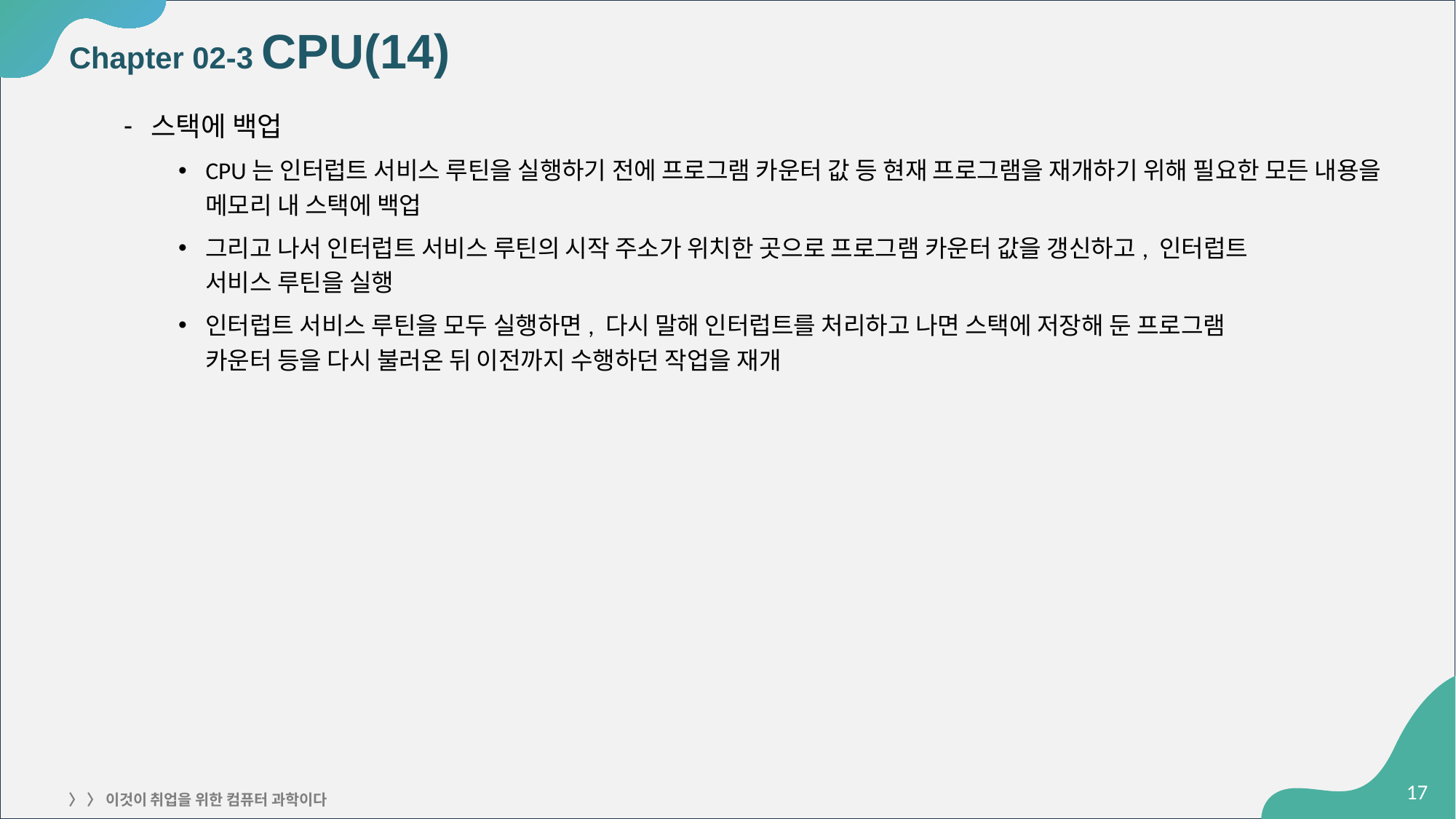

# Chapter 02-3 CPU(14)
스택에 백업
CPU는 인터럽트 서비스 루틴을 실행하기 전에 프로그램 카운터 값 등 현재 프로그램을 재개하기 위해 필요한 모든 내용을 메모리 내 스택에 백업
그리고 나서 인터럽트 서비스 루틴의 시작 주소가 위치한 곳으로 프로그램 카운터 값을 갱신하고, 인터럽트
서비스 루틴을 실행
인터럽트 서비스 루틴을 모두 실행하면, 다시 말해 인터럽트를 처리하고 나면 스택에 저장해 둔 프로그램
카운터 등을 다시 불러온 뒤 이전까지 수행하던 작업을 재개
17
〉 〉 이것이 취업을 위한 컴퓨터 과학이다